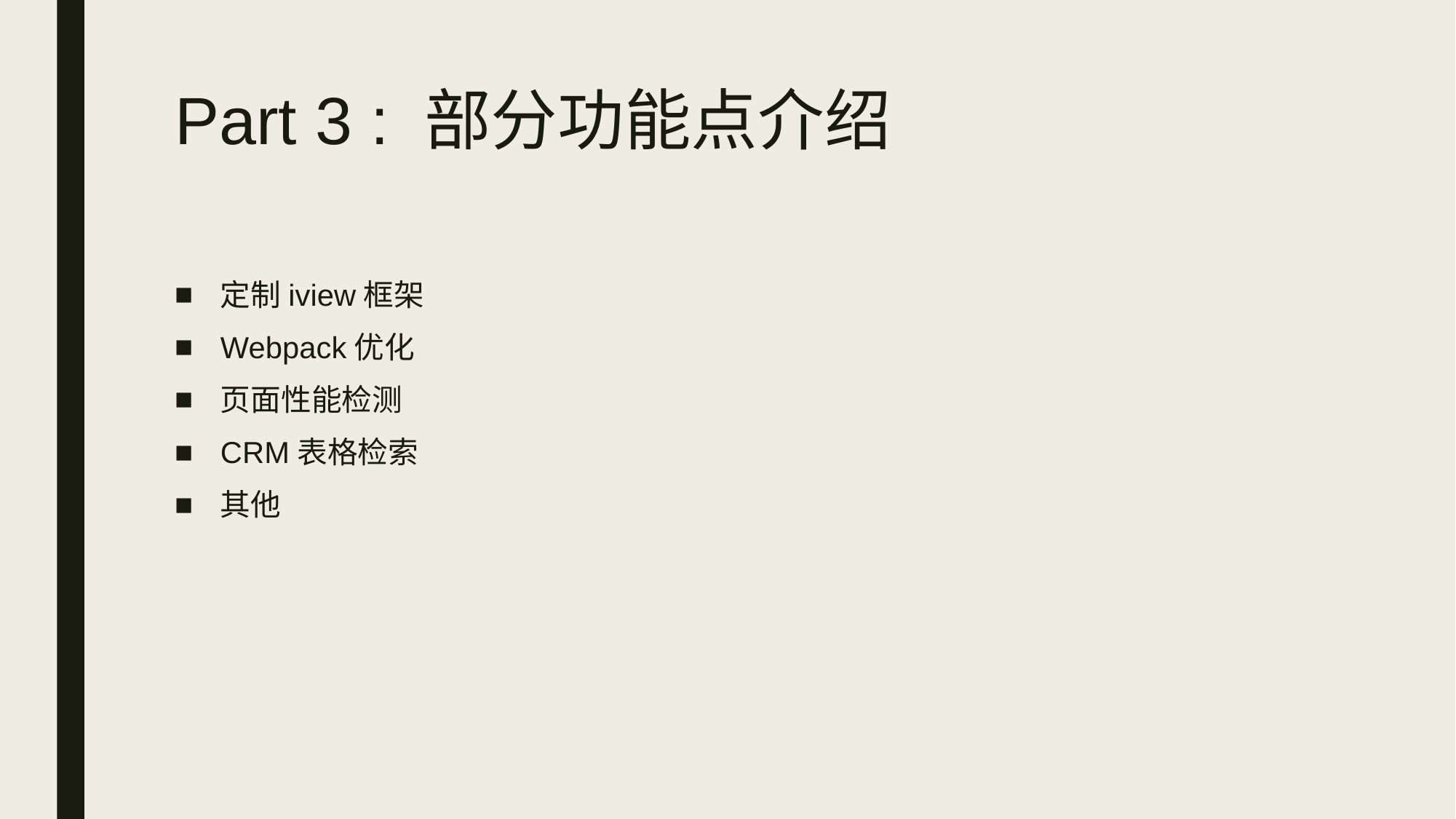

# Part 3 : 部分功能点介绍
定制iview框架
Webpack优化
页面性能检测
CRM表格检索
其他